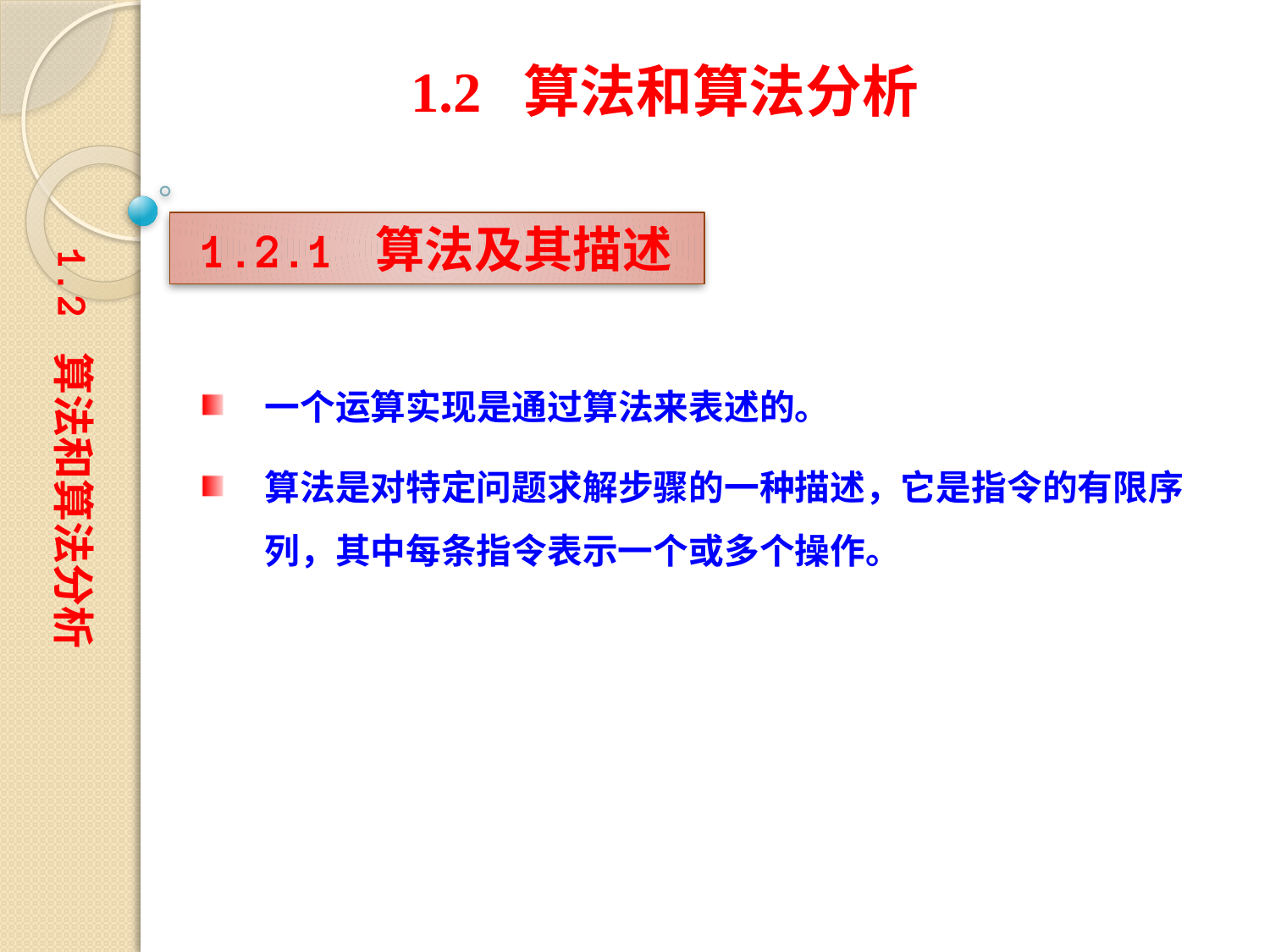

1.2  算法和算法分析
1.2.1 算法及其描述
1.2 算法和算法分析
一个运算实现是通过算法来表述的。
算法是对特定问题求解步骤的一种描述，它是指令的有限序列，其中每条指令表示一个或多个操作。